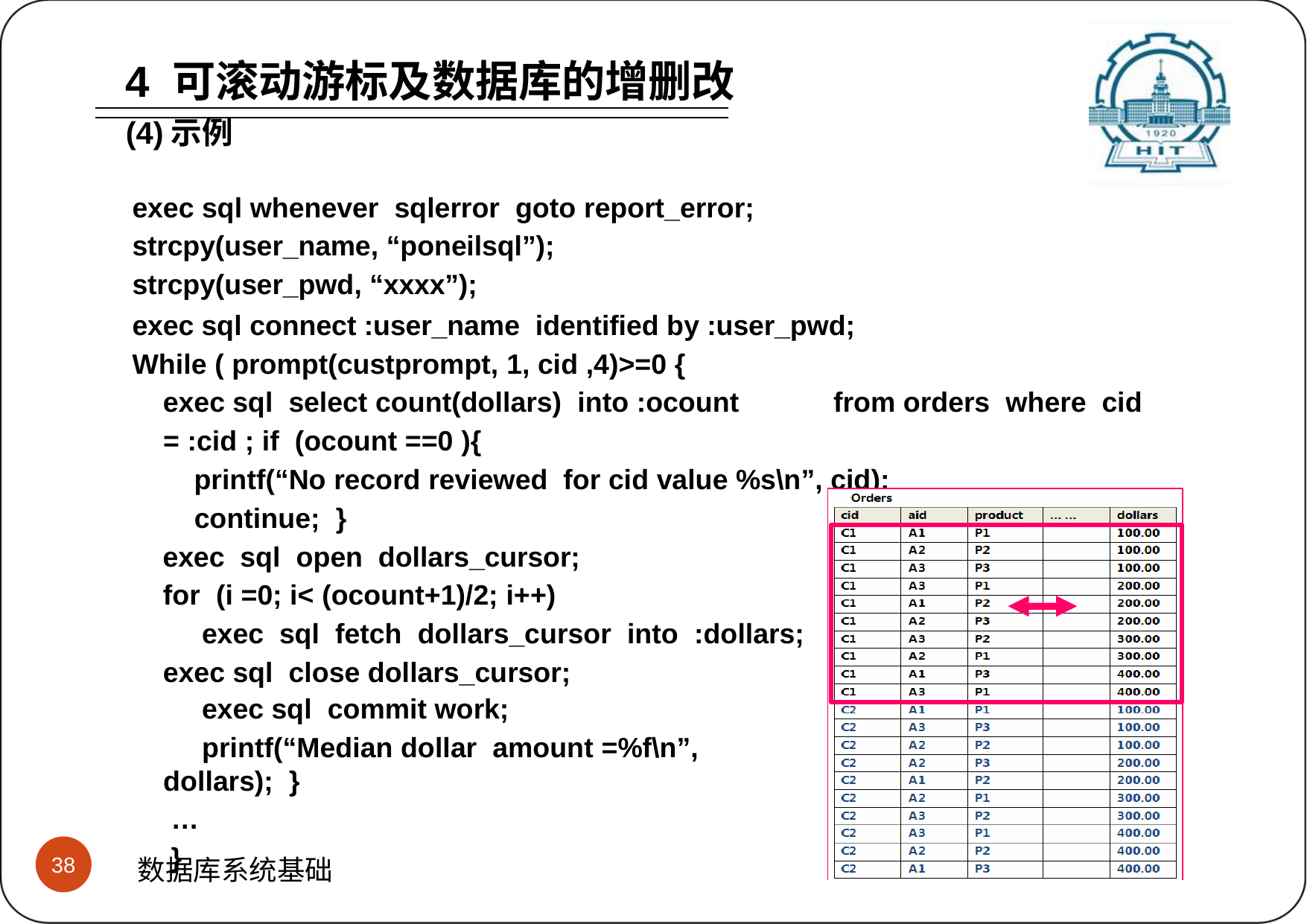

# 4 可滚动游标及数据库的增删改
(4)示例
exec sql whenever  sqlerror  goto report_error; strcpy(user_name, “poneilsql”); strcpy(user_pwd, “xxxx”);
exec sql connect :user_name  identified by :user_pwd; While ( prompt(custprompt, 1, cid ,4)>=0 {
exec sql  select count(dollars)  into :ocount	from orders  where  cid  = :cid ; if  (ocount ==0 ){
printf(“No record reviewed  for cid value %s\n”, cid); continue;  }
exec  sql  open  dollars_cursor; for  (i =0; i< (ocount+1)/2; i++)
exec  sql  fetch  dollars_cursor  into  :dollars; exec sql  close dollars_cursor;
exec sql  commit work;
printf(“Median dollar  amount =%f\n”, dollars);  }
…
}